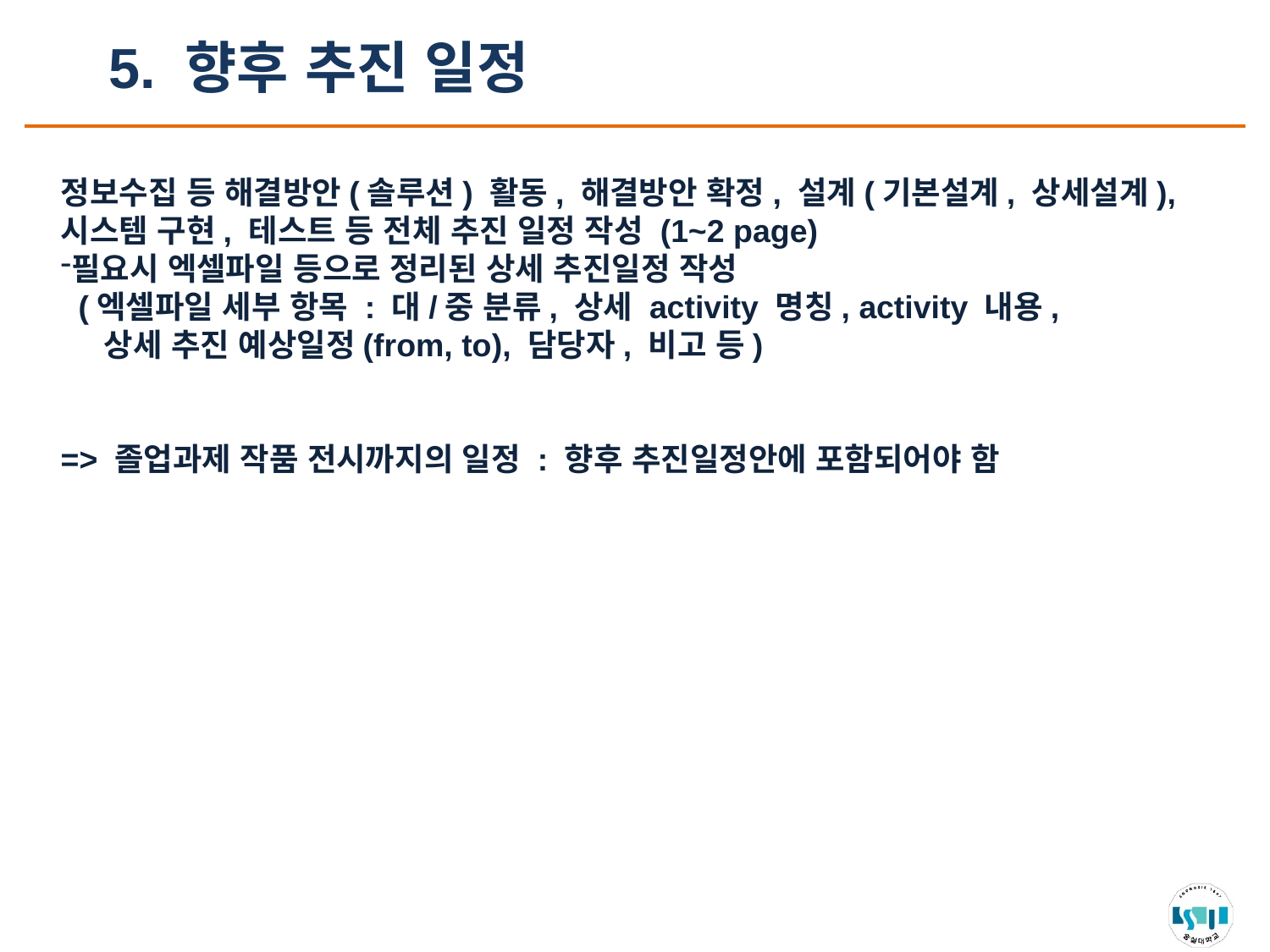

5. 향후 추진 일정
정보수집 등 해결방안(솔루션) 활동, 해결방안 확정, 설계(기본설계, 상세설계),
시스템 구현, 테스트 등 전체 추진 일정 작성 (1~2 page)
필요시 엑셀파일 등으로 정리된 상세 추진일정 작성
  (엑셀파일 세부 항목 : 대/중 분류, 상세 activity 명칭, activity 내용,
    상세 추진 예상일정(from, to), 담당자, 비고 등)

=> 졸업과제 작품 전시까지의 일정 : 향후 추진일정안에 포함되어야 함